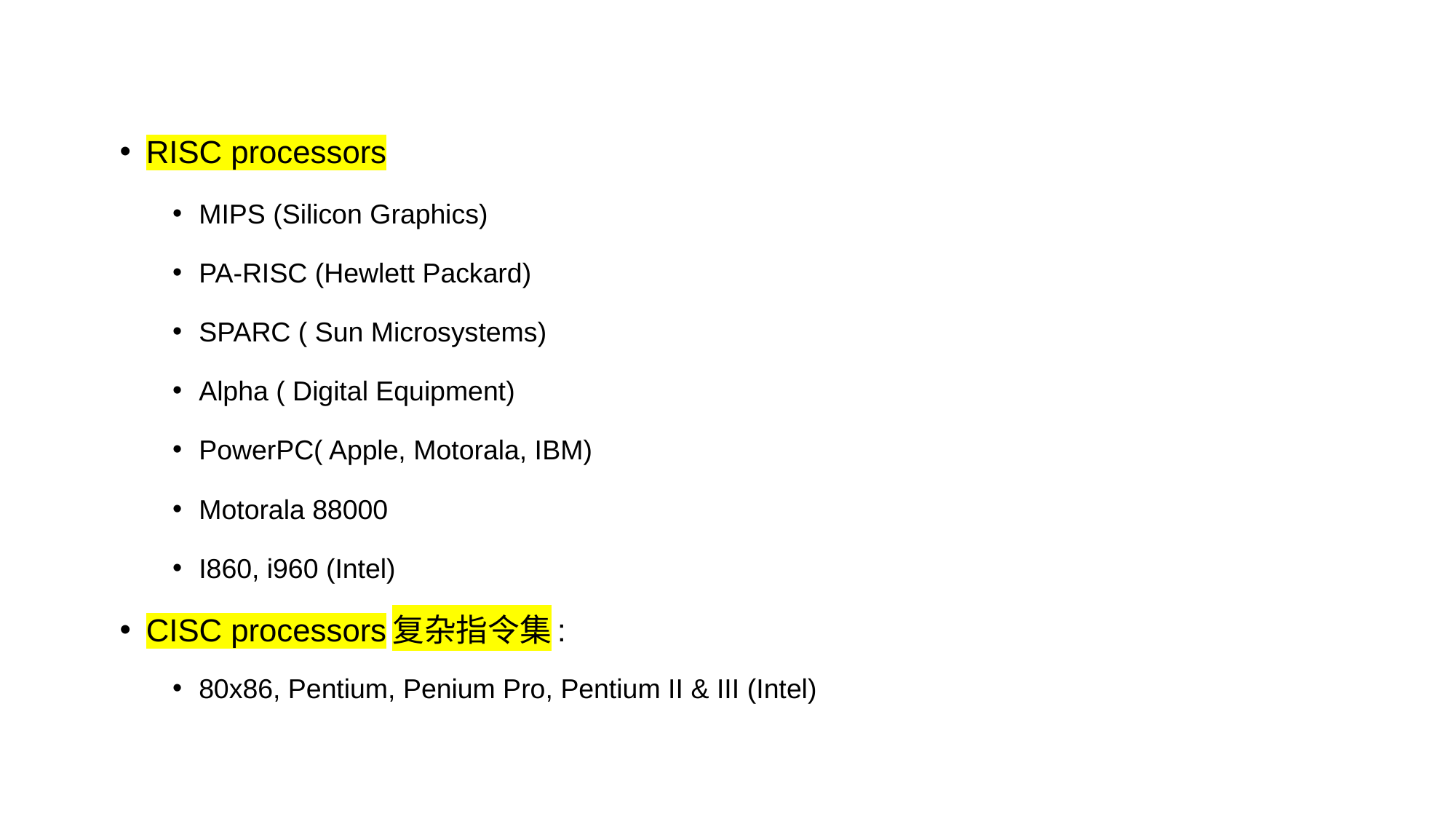

RISC processors
MIPS (Silicon Graphics)
PA-RISC (Hewlett Packard)
SPARC ( Sun Microsystems)
Alpha ( Digital Equipment)
PowerPC( Apple, Motorala, IBM)
Motorala 88000
I860, i960 (Intel)
CISC processors复杂指令集:
80x86, Pentium, Penium Pro, Pentium II & III (Intel)